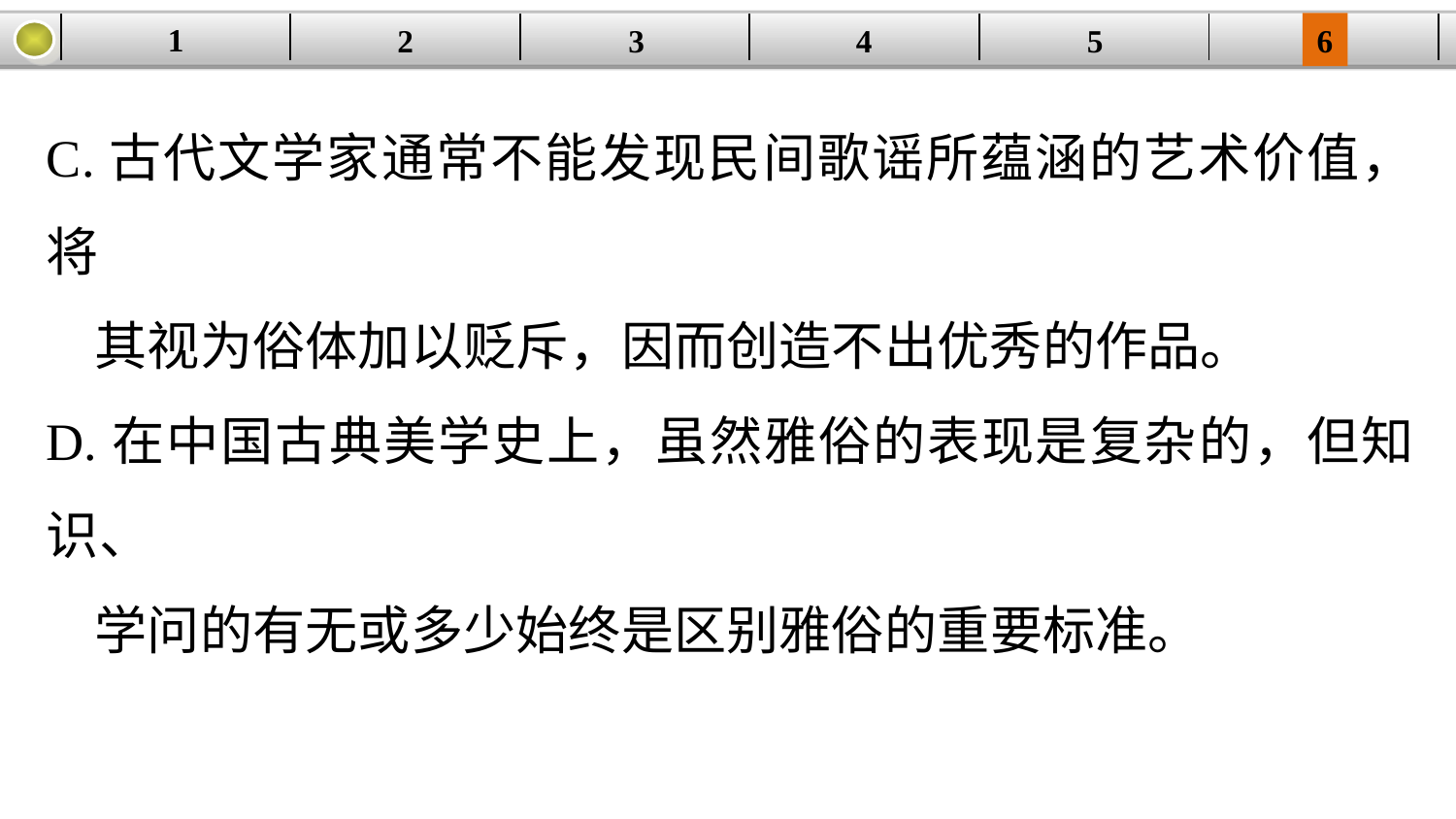

1
3
4
5
6
2
|  |  |  |  |  |  |
| --- | --- | --- | --- | --- | --- |

C.古代文学家通常不能发现民间歌谣所蕴涵的艺术价值，将
   其视为俗体加以贬斥，因而创造不出优秀的作品。
D.在中国古典美学史上，虽然雅俗的表现是复杂的，但知识、
   学问的有无或多少始终是区别雅俗的重要标准。